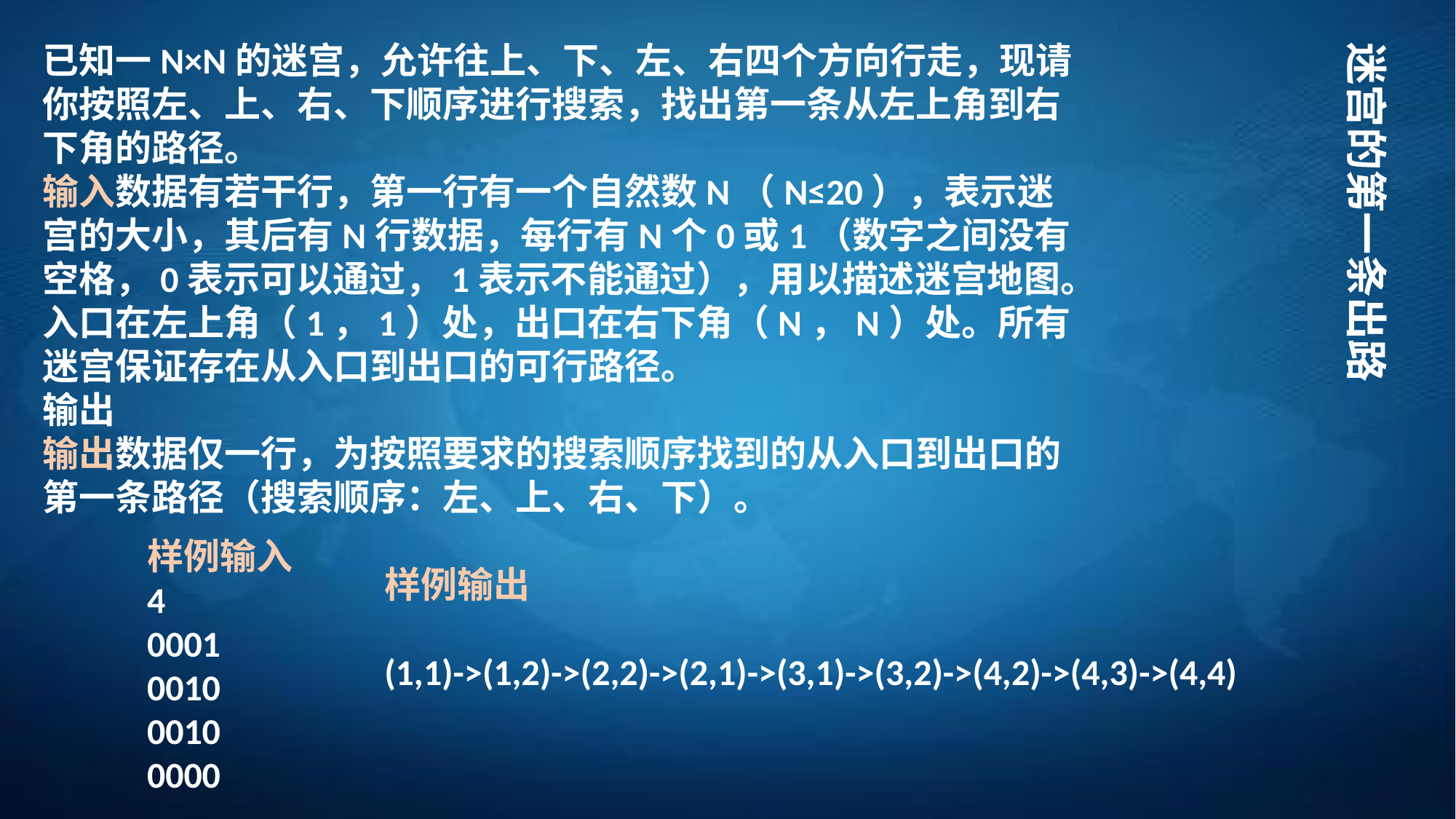

已知一N×N的迷宫，允许往上、下、左、右四个方向行走，现请你按照左、上、右、下顺序进行搜索，找出第一条从左上角到右下角的路径。
输入数据有若干行，第一行有一个自然数N（N≤20），表示迷宫的大小，其后有N行数据，每行有N个0或1（数字之间没有空格，0表示可以通过，1表示不能通过），用以描述迷宫地图。入口在左上角（1，1）处，出口在右下角（N，N）处。所有迷宫保证存在从入口到出口的可行路径。
输出
输出数据仅一行，为按照要求的搜索顺序找到的从入口到出口的第一条路径（搜索顺序：左、上、右、下）。
迷宫的第一条出路
样例输入
4
0001
0010
0010
0000
样例输出

(1,1)->(1,2)->(2,2)->(2,1)->(3,1)->(3,2)->(4,2)->(4,3)->(4,4)